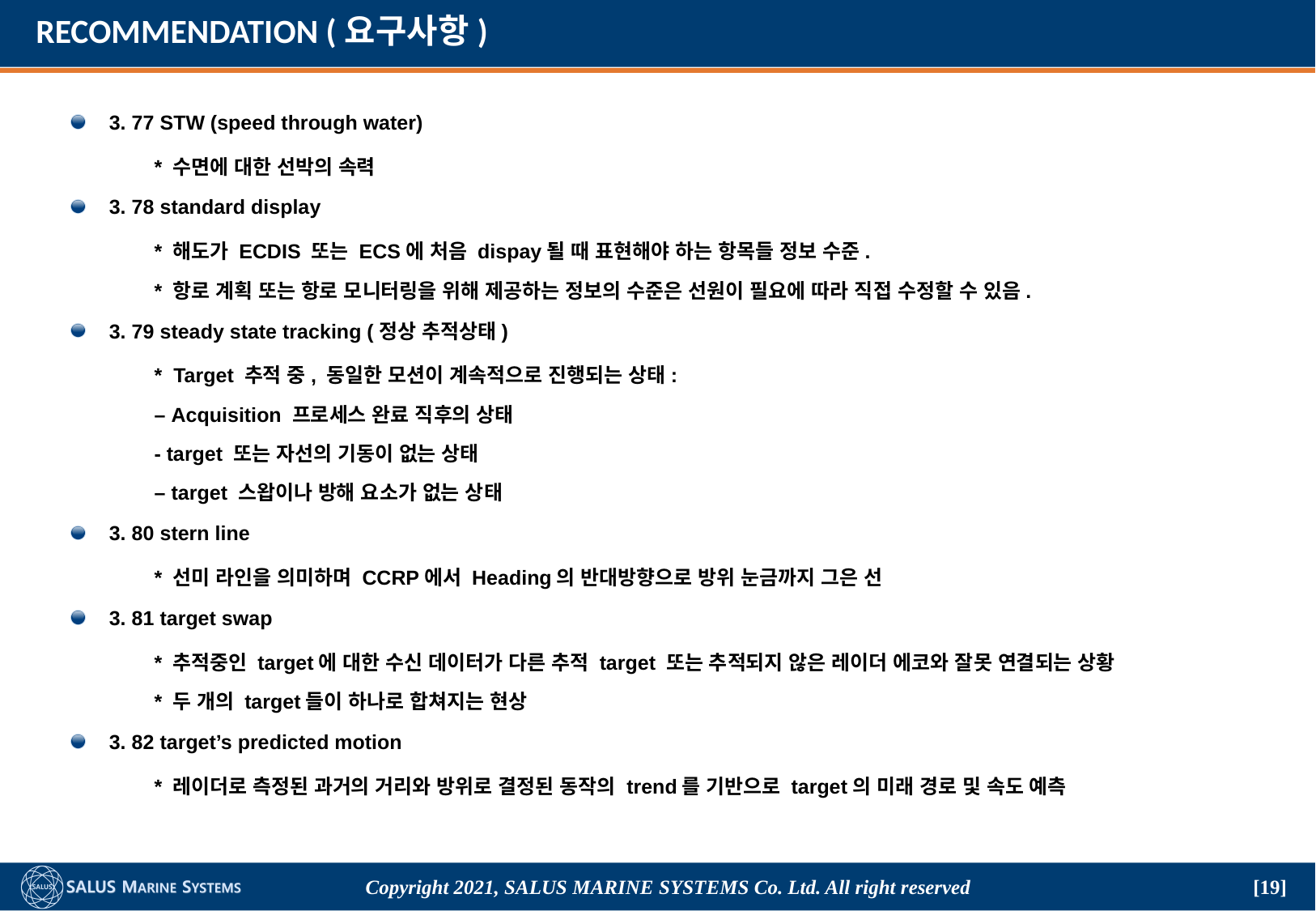

# RECOMMENDATION (요구사항)
3. 77 STW (speed through water)
	* 수면에 대한 선박의 속력
3. 78 standard display
	* 해도가 ECDIS 또는 ECS에 처음 dispay될 때 표현해야 하는 항목들 정보 수준.
	* 항로 계획 또는 항로 모니터링을 위해 제공하는 정보의 수준은 선원이 필요에 따라 직접 수정할 수 있음.
3. 79 steady state tracking (정상 추적상태)
	*  Target 추적 중, 동일한 모션이 계속적으로 진행되는 상태:
	– Acquisition 프로세스 완료 직후의 상태
	- target 또는 자선의 기동이 없는 상태
	– target 스왑이나 방해 요소가 없는 상태
3. 80 stern line
	* 선미 라인을 의미하며 CCRP에서 Heading의 반대방향으로 방위 눈금까지 그은 선
3. 81 target swap
	* 추적중인 target에 대한 수신 데이터가 다른 추적 target 또는 추적되지 않은 레이더 에코와 잘못 연결되는 상황
	* 두 개의 target들이 하나로 합쳐지는 현상
3. 82 target’s predicted motion
	* 레이더로 측정된 과거의 거리와 방위로 결정된 동작의 trend를 기반으로 target의 미래 경로 및 속도 예측
Copyright 2021, SALUS Marine Systems Co. Ltd. All right reserved
[19]